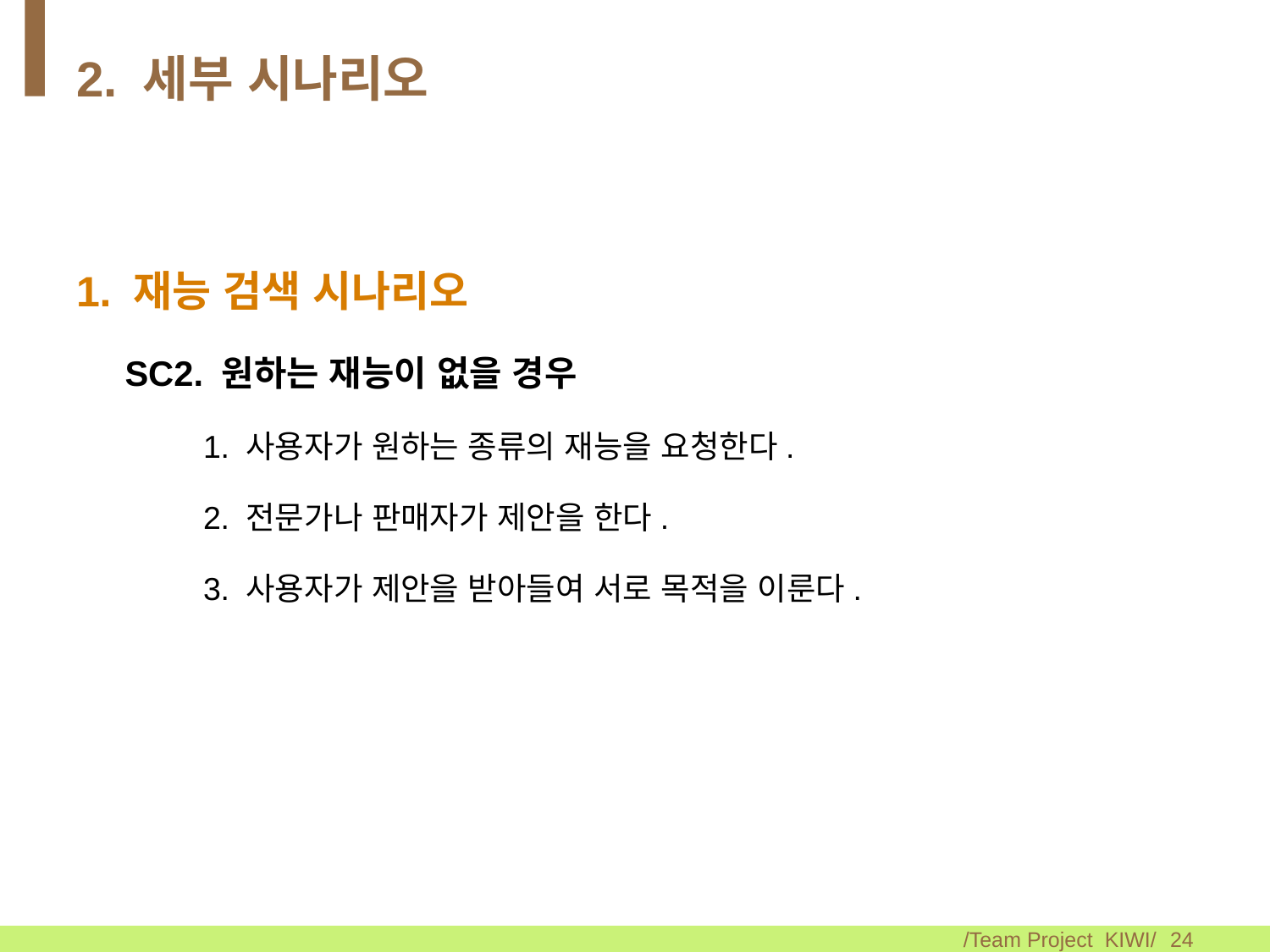

# 2. 세부 시나리오
1. 재능 검색 시나리오
     SC2. 원하는 재능이 없을 경우
	1. 사용자가 원하는 종류의 재능을 요청한다.
	2. 전문가나 판매자가 제안을 한다.
	3. 사용자가 제안을 받아들여 서로 목적을 이룬다.
/Team Project  KIWI/
24